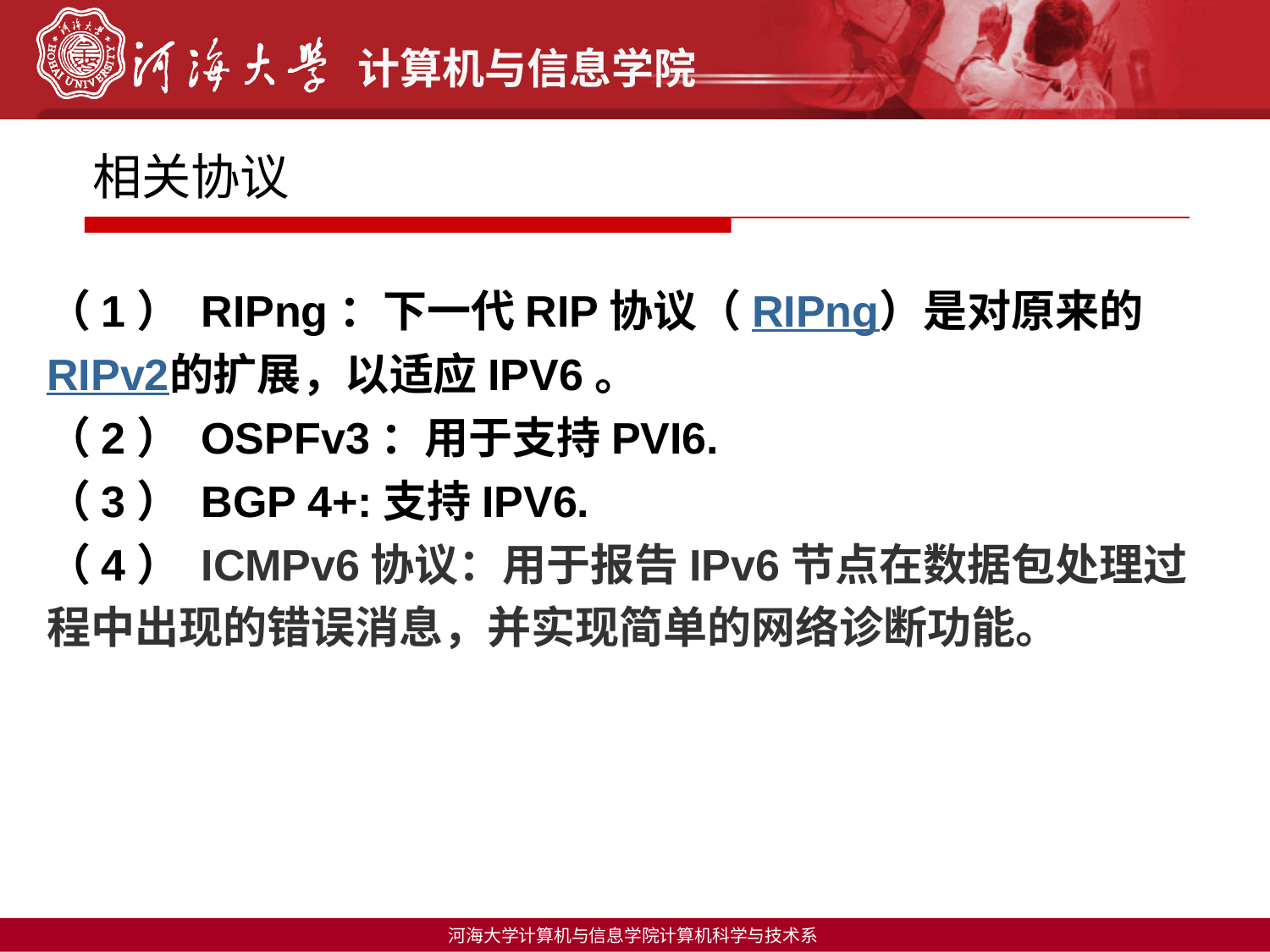

# 相关协议
（1） RIPng：下一代RIP协议（RIPng）是对原来的RIPv2的扩展，以适应IPV6。
（2） OSPFv3：用于支持PVI6.
（3） BGP 4+:支持IPV6.
（4） ICMPv6协议：用于报告IPv6节点在数据包处理过程中出现的错误消息，并实现简单的网络诊断功能。